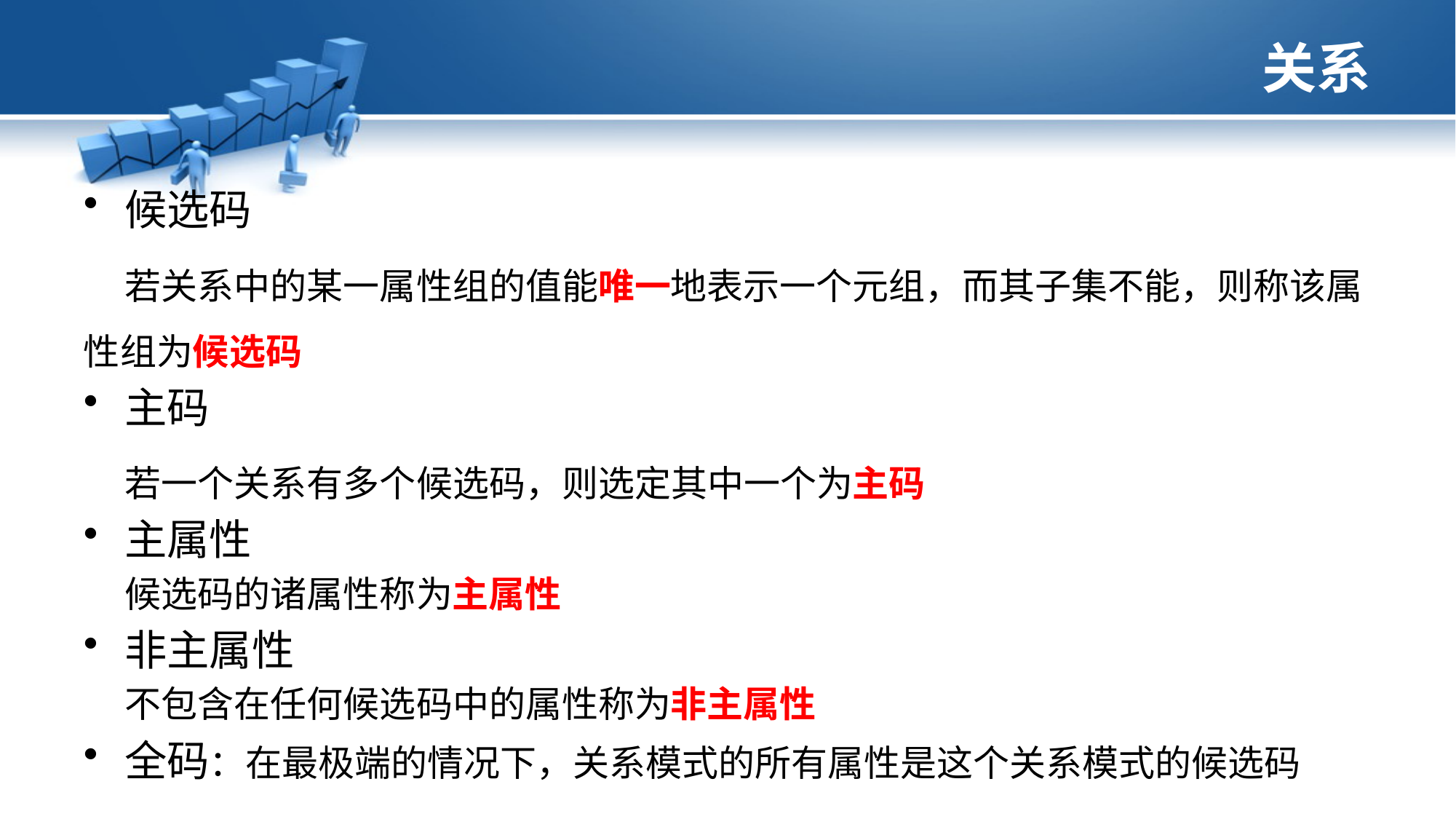

# 关系
候选码
    若关系中的某一属性组的值能唯一地表示一个元组，而其子集不能，则称该属性组为候选码
主码
    若一个关系有多个候选码，则选定其中一个为主码
主属性
    候选码的诸属性称为主属性
非主属性
    不包含在任何候选码中的属性称为非主属性
全码：在最极端的情况下，关系模式的所有属性是这个关系模式的候选码